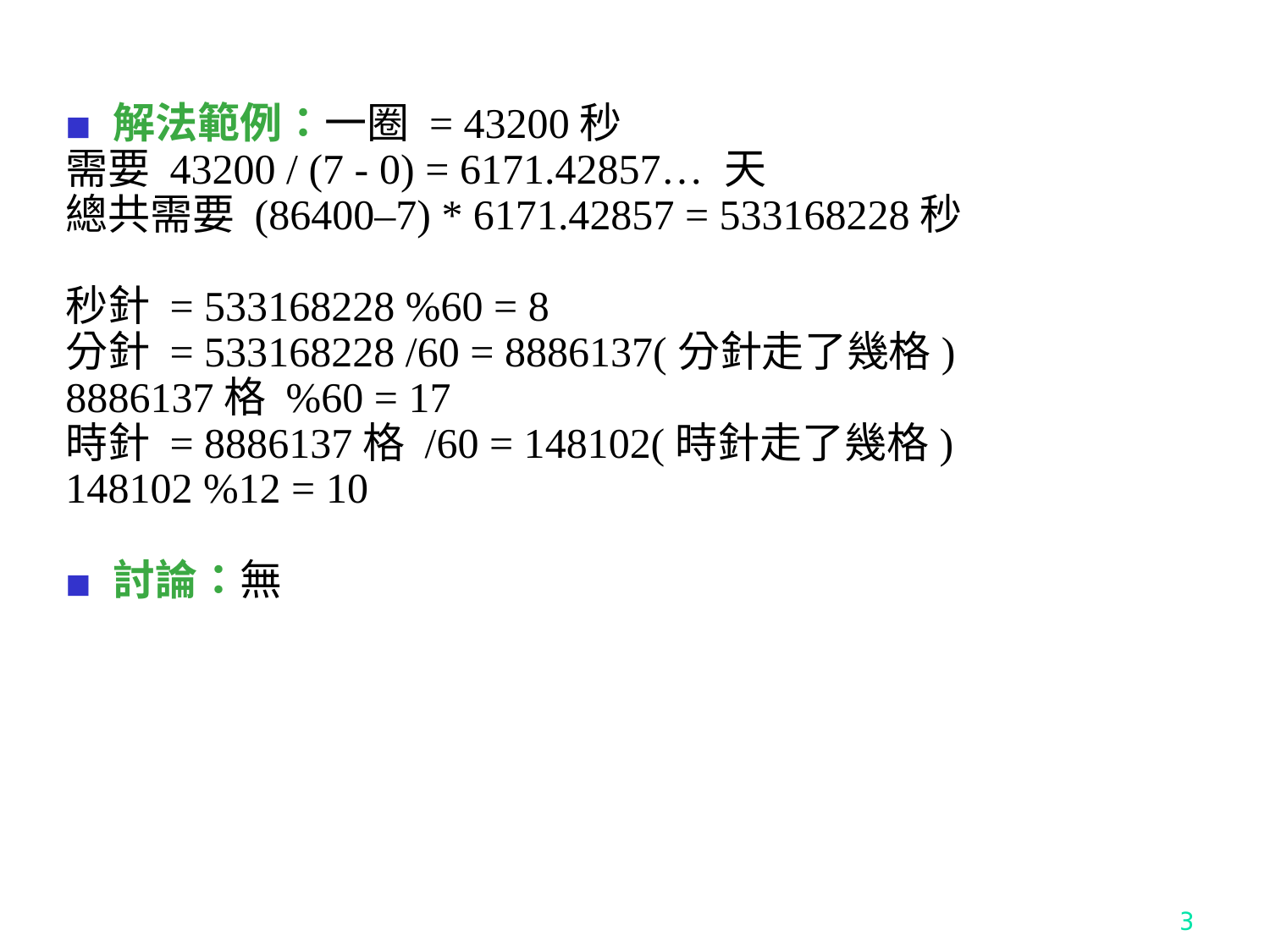

解法範例：一圈 = 43200秒
需要 43200 / (7 - 0) = 6171.42857… 天
總共需要 (86400–7) * 6171.42857 = 533168228秒

秒針 = 533168228 %60 = 8
分針 = 533168228 /60 = 8886137(分針走了幾格)
8886137格 %60 = 17
時針 = 8886137格 /60 = 148102(時針走了幾格)
148102 %12 = 10

討論：無
3